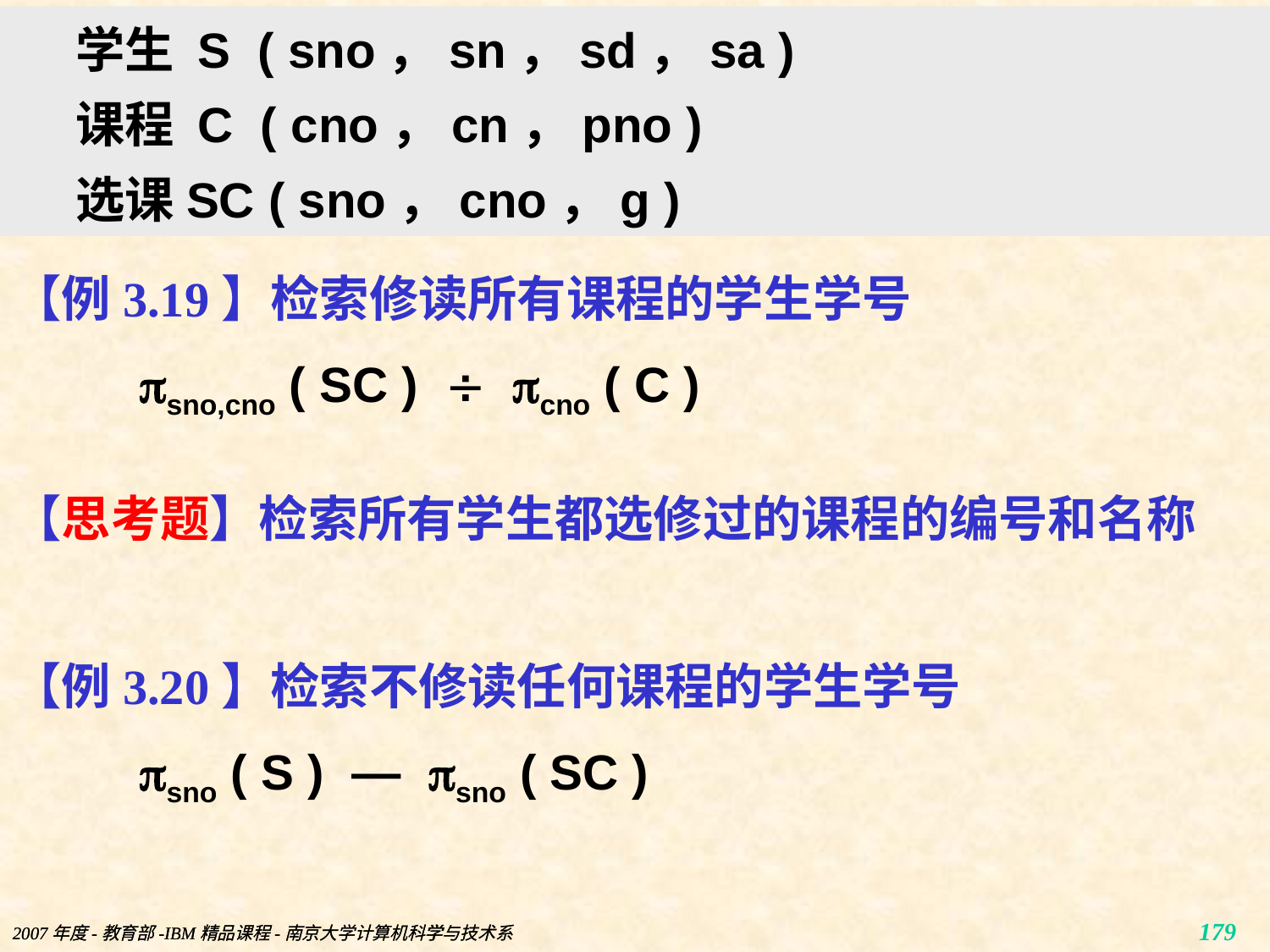

# 3.3.5  关系代数实例
学生 S  ( sno，sn，sd，sa )
课程 C  ( cno，cn，pno )
选课SC ( sno，cno，g )
【例3.19】检索修读所有课程的学生学号
πsno,cno ( SC )  ÷  πcno ( C )

【思考题】检索所有学生都选修过的课程的编号和名称

【例3.20】检索不修读任何课程的学生学号
πsno ( S )  —  πsno ( SC )
179
2007年度-教育部-IBM精品课程-南京大学计算机科学与技术系
2007年度-教育部-IBM精品课程-南京大学计算机科学与技术系